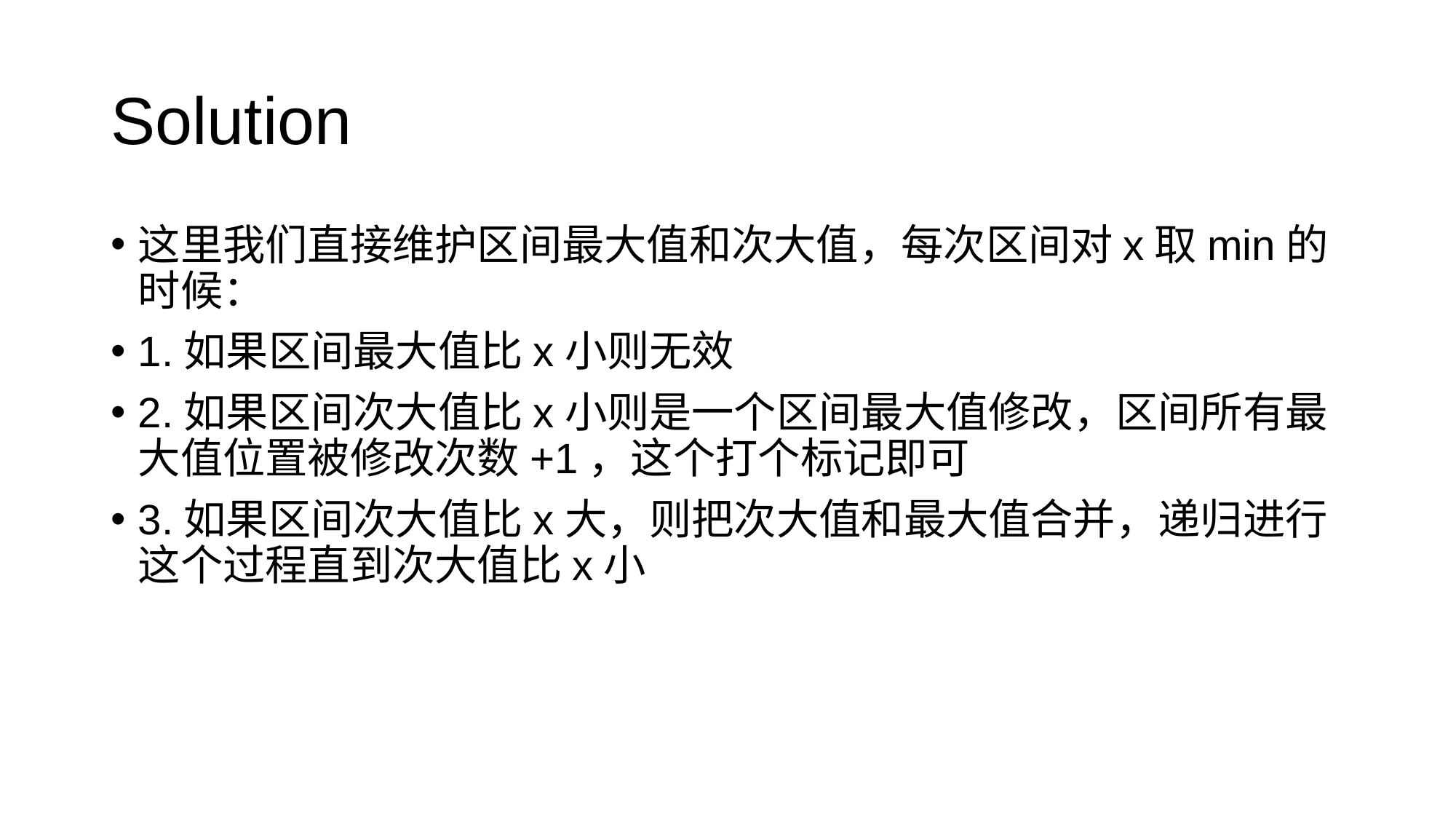

# Solution
这里我们直接维护区间最大值和次大值，每次区间对x取min的时候：
1.如果区间最大值比x小则无效
2.如果区间次大值比x小则是一个区间最大值修改，区间所有最大值位置被修改次数+1，这个打个标记即可
3.如果区间次大值比x大，则把次大值和最大值合并，递归进行这个过程直到次大值比x小